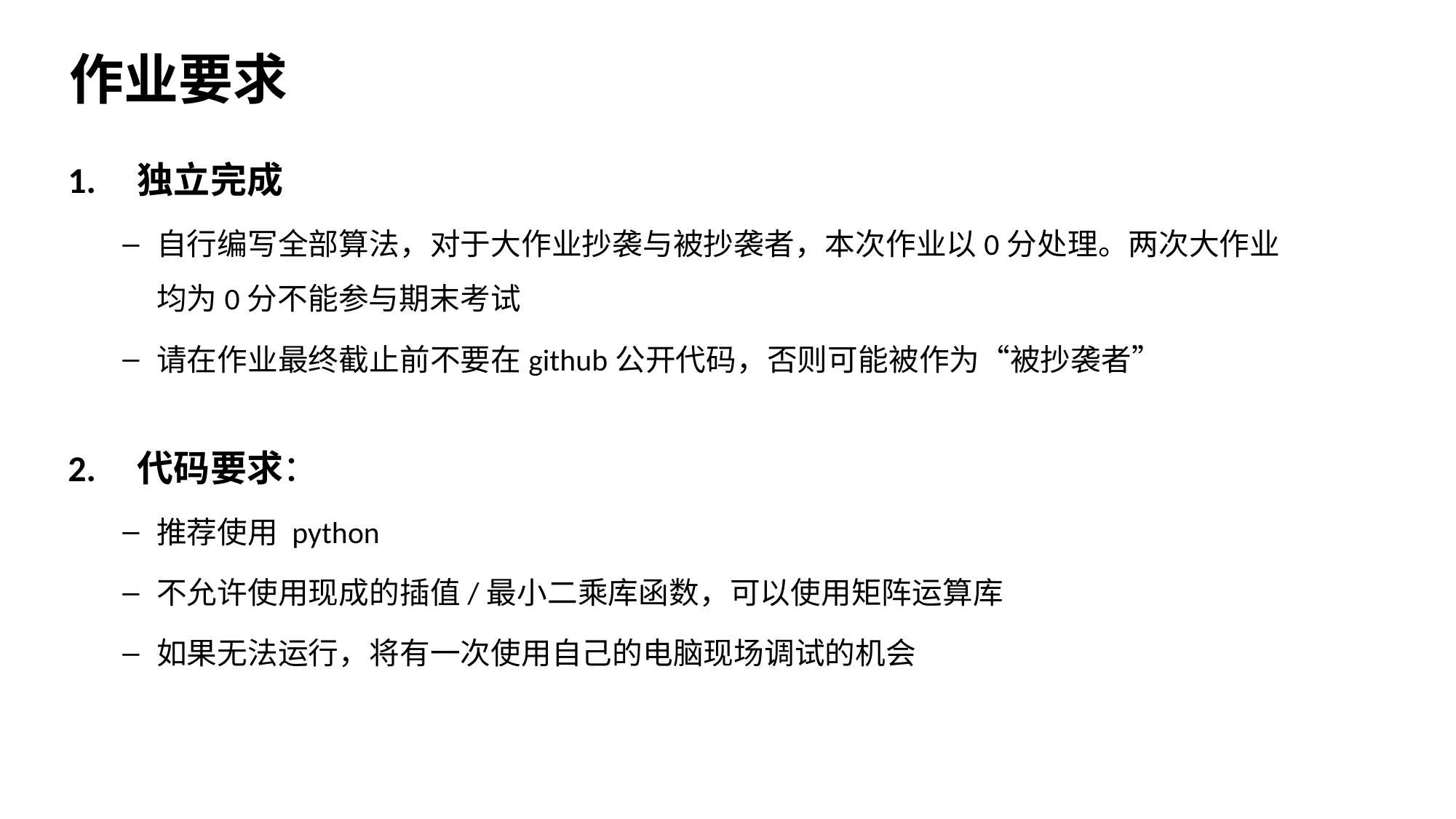

作业要求
1.    独立完成
自行编写全部算法，对于大作业抄袭与被抄袭者，本次作业以0分处理。两次大作业均为0分不能参与期末考试
请在作业最终截止前不要在github公开代码，否则可能被作为“被抄袭者”

2.    代码要求：
推荐使用 python
不允许使用现成的插值/最小二乘库函数，可以使用矩阵运算库
如果无法运行，将有一次使用自己的电脑现场调试的机会